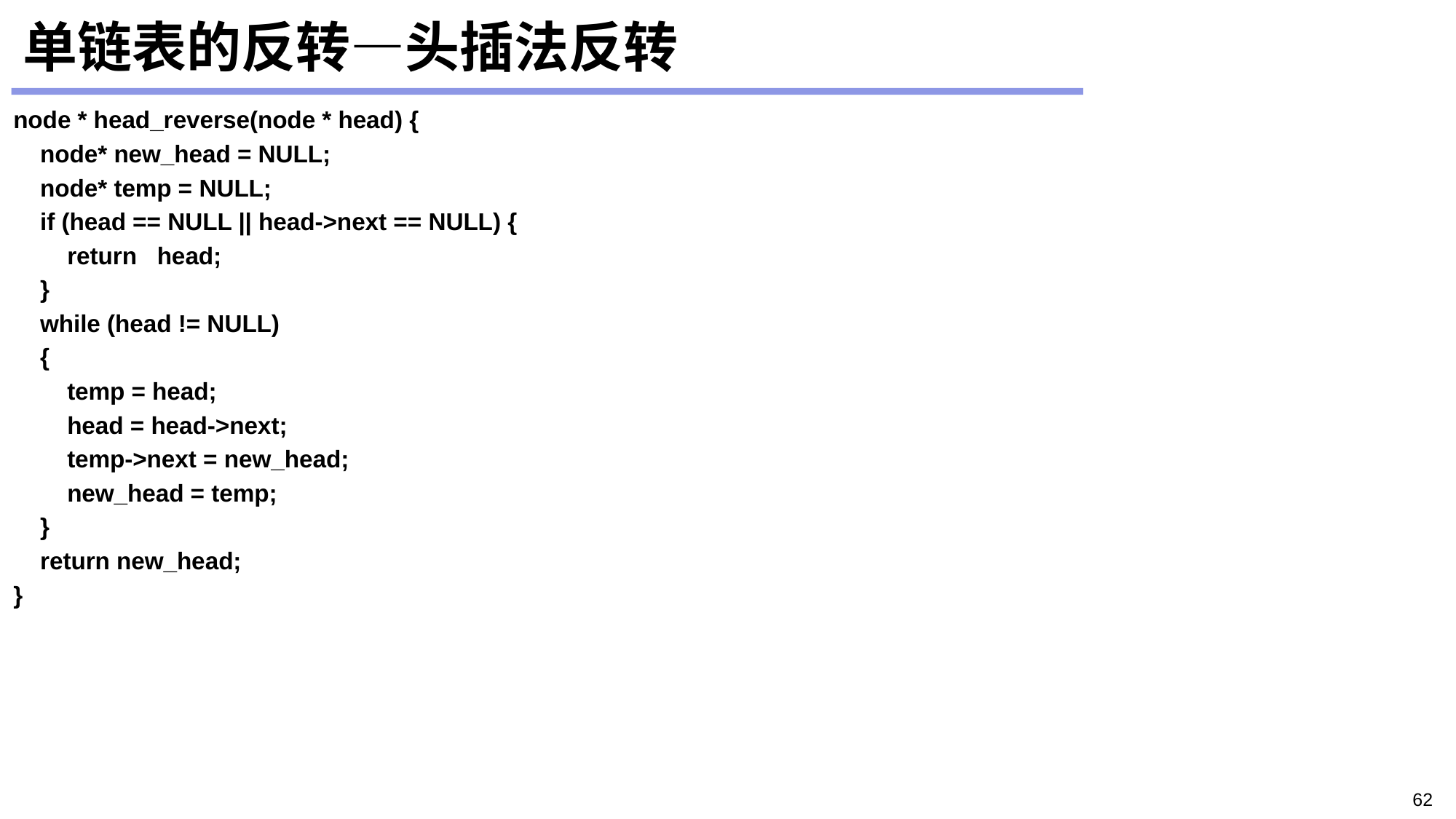

# 单链表的反转—头插法反转
node * head_reverse(node * head) {
    node* new_head = NULL;
    node* temp = NULL;
    if (head == NULL || head->next == NULL) {
        return   head;
    }
    while (head != NULL)
    {
        temp = head;
        head = head->next;
        temp->next = new_head;
        new_head = temp;
    }
    return new_head;
}
62